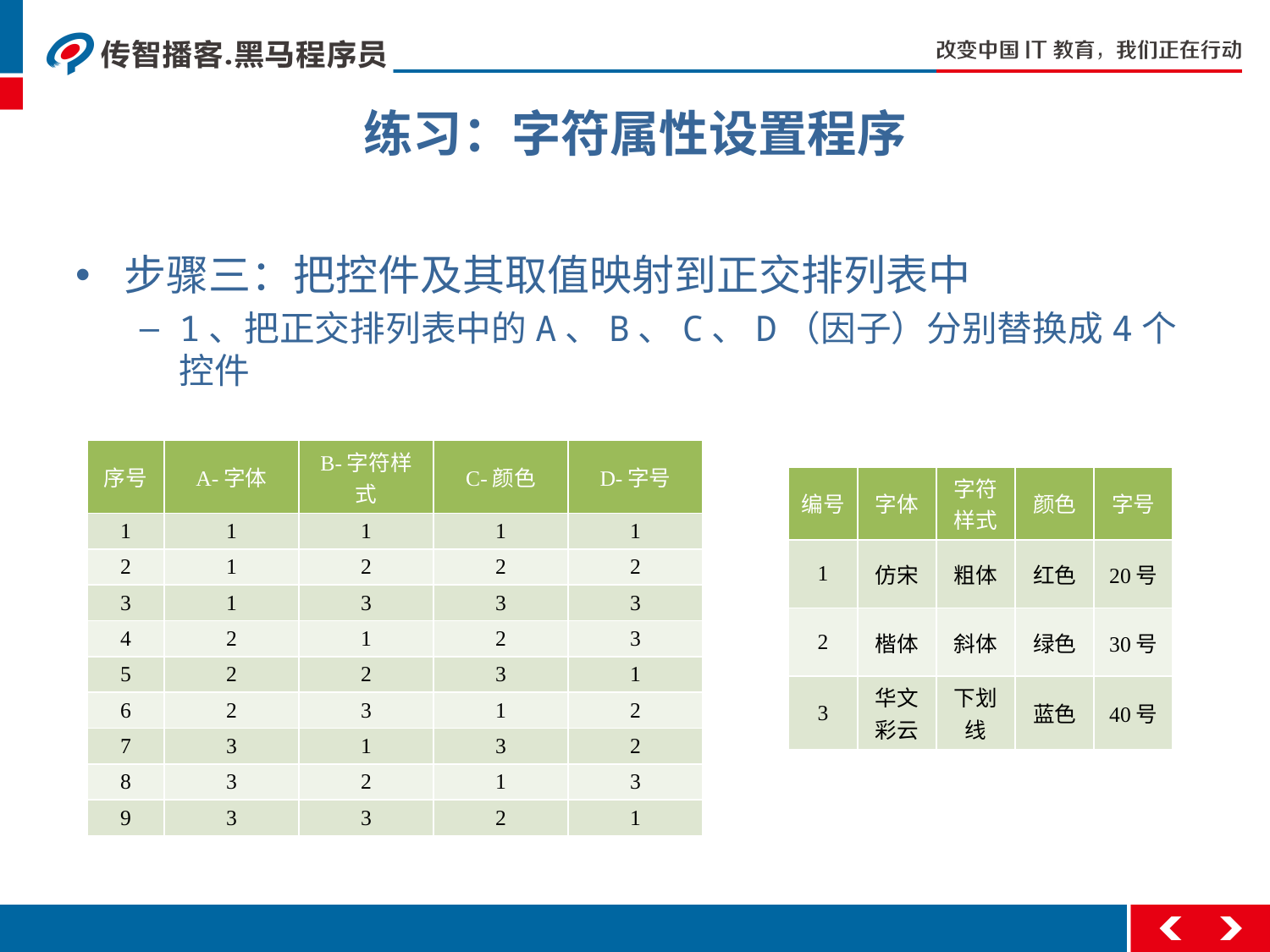

# 练习：字符属性设置程序
步骤三：把控件及其取值映射到正交排列表中
1、把正交排列表中的A、B、C、D（因子）分别替换成4个控件
| 序号 | A-字体 | B-字符样式 | C-颜色 | D-字号 |
| --- | --- | --- | --- | --- |
| 1 | 1 | 1 | 1 | 1 |
| 2 | 1 | 2 | 2 | 2 |
| 3 | 1 | 3 | 3 | 3 |
| 4 | 2 | 1 | 2 | 3 |
| 5 | 2 | 2 | 3 | 1 |
| 6 | 2 | 3 | 1 | 2 |
| 7 | 3 | 1 | 3 | 2 |
| 8 | 3 | 2 | 1 | 3 |
| 9 | 3 | 3 | 2 | 1 |
| 编号 | 字体 | 字符样式 | 颜色 | 字号 |
| --- | --- | --- | --- | --- |
| 1 | 仿宋 | 粗体 | 红色 | 20号 |
| 2 | 楷体 | 斜体 | 绿色 | 30号 |
| 3 | 华文彩云 | 下划线 | 蓝色 | 40号 |